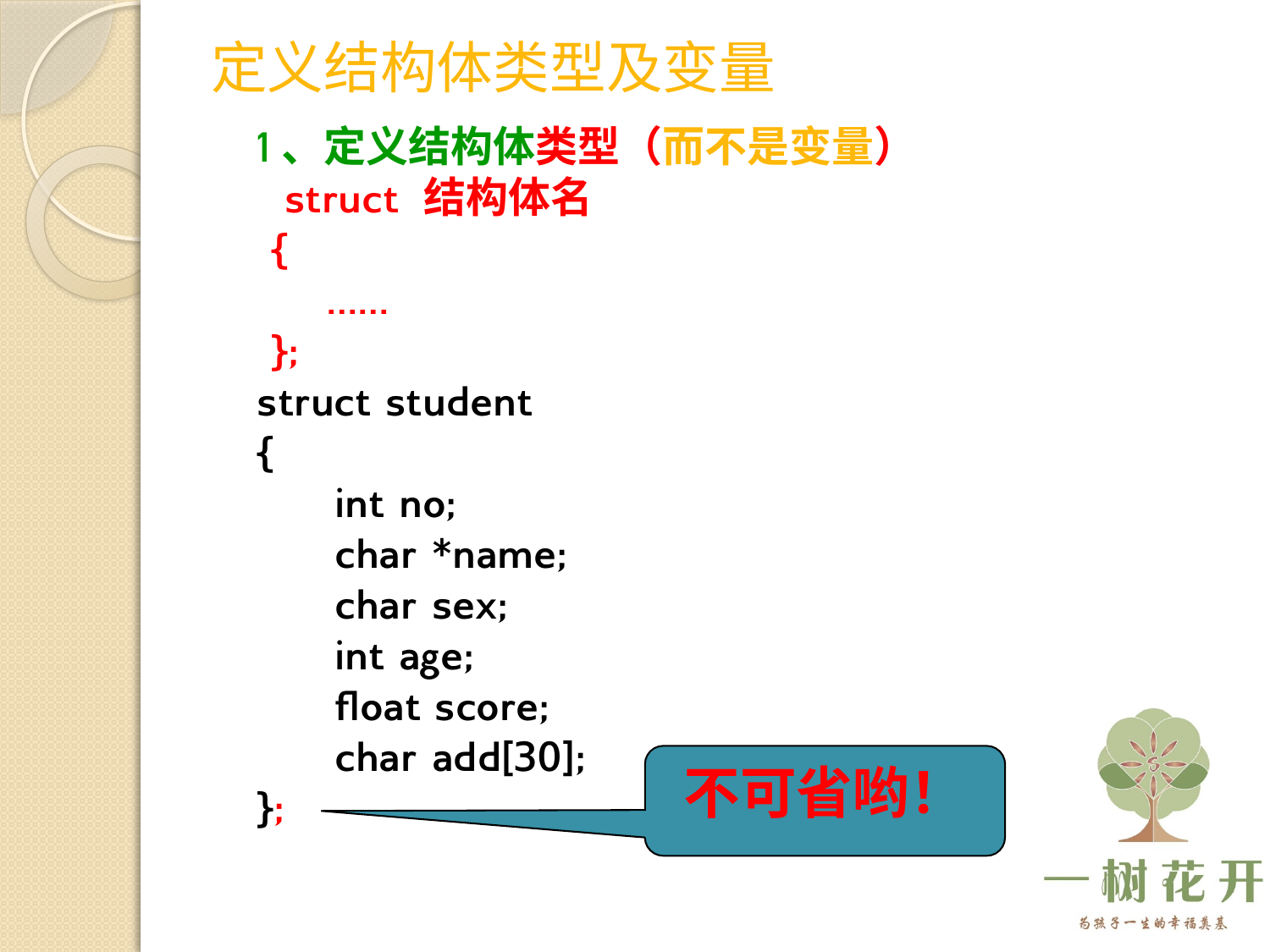

定义结构体类型及变量

1、定义结构体类型（而不是变量）
  struct 结构体名
 {
     ……
 };
struct student
{
 int no;
 char *name;
 char sex;
 int age;
 float score;
 char add[30];
};
不可省哟！
3